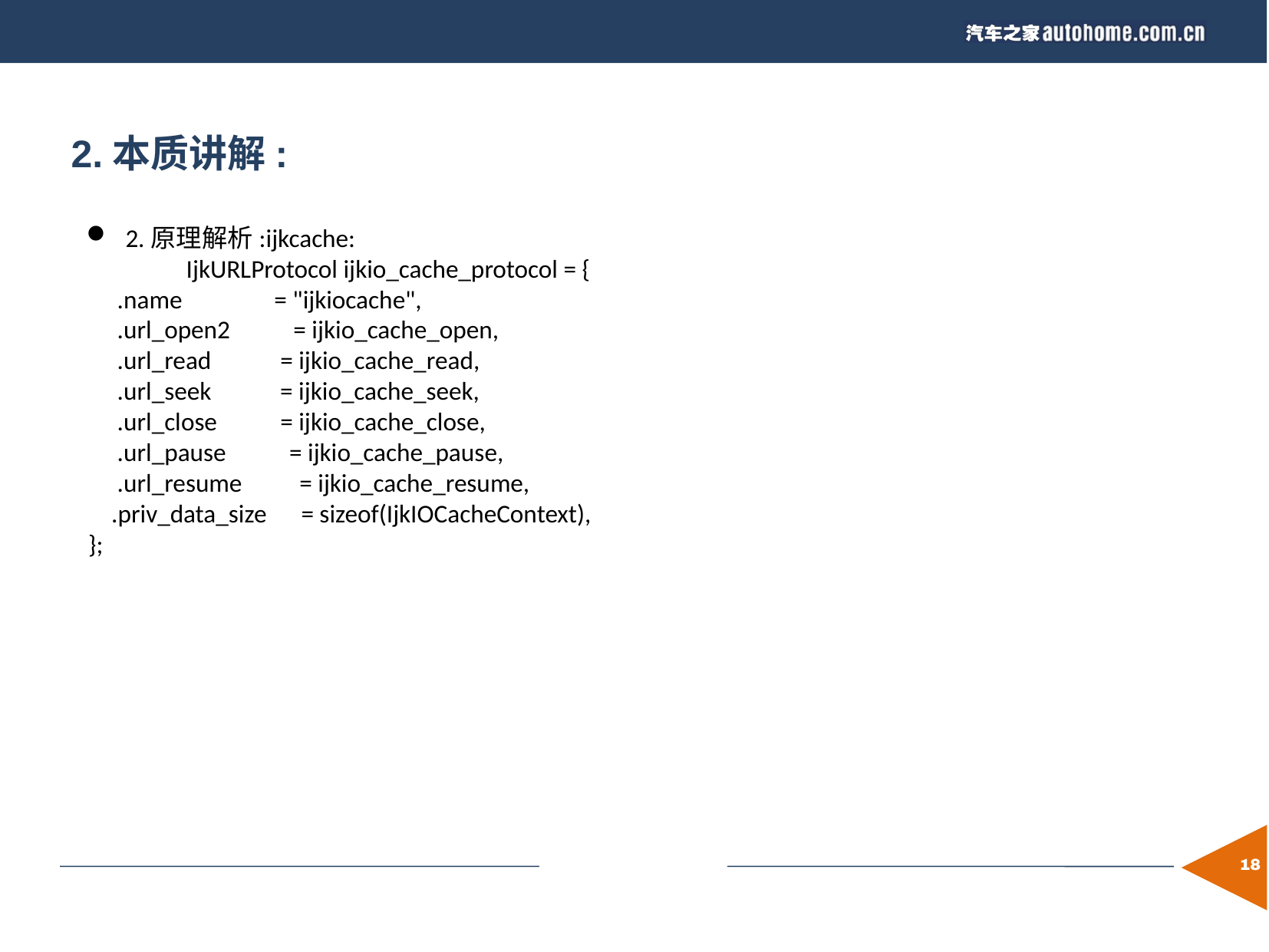

2.本质讲解:
2.原理解析:ijkcache:
	IjkURLProtocol ijkio_cache_protocol = {
        .name                = "ijkiocache",
        .url_open2           = ijkio_cache_open,
        .url_read            = ijkio_cache_read,
        .url_seek            = ijkio_cache_seek,
        .url_close           = ijkio_cache_close,
        .url_pause           = ijkio_cache_pause,
        .url_resume          = ijkio_cache_resume,
       .priv_data_size      = sizeof(IjkIOCacheContext),
   };
18